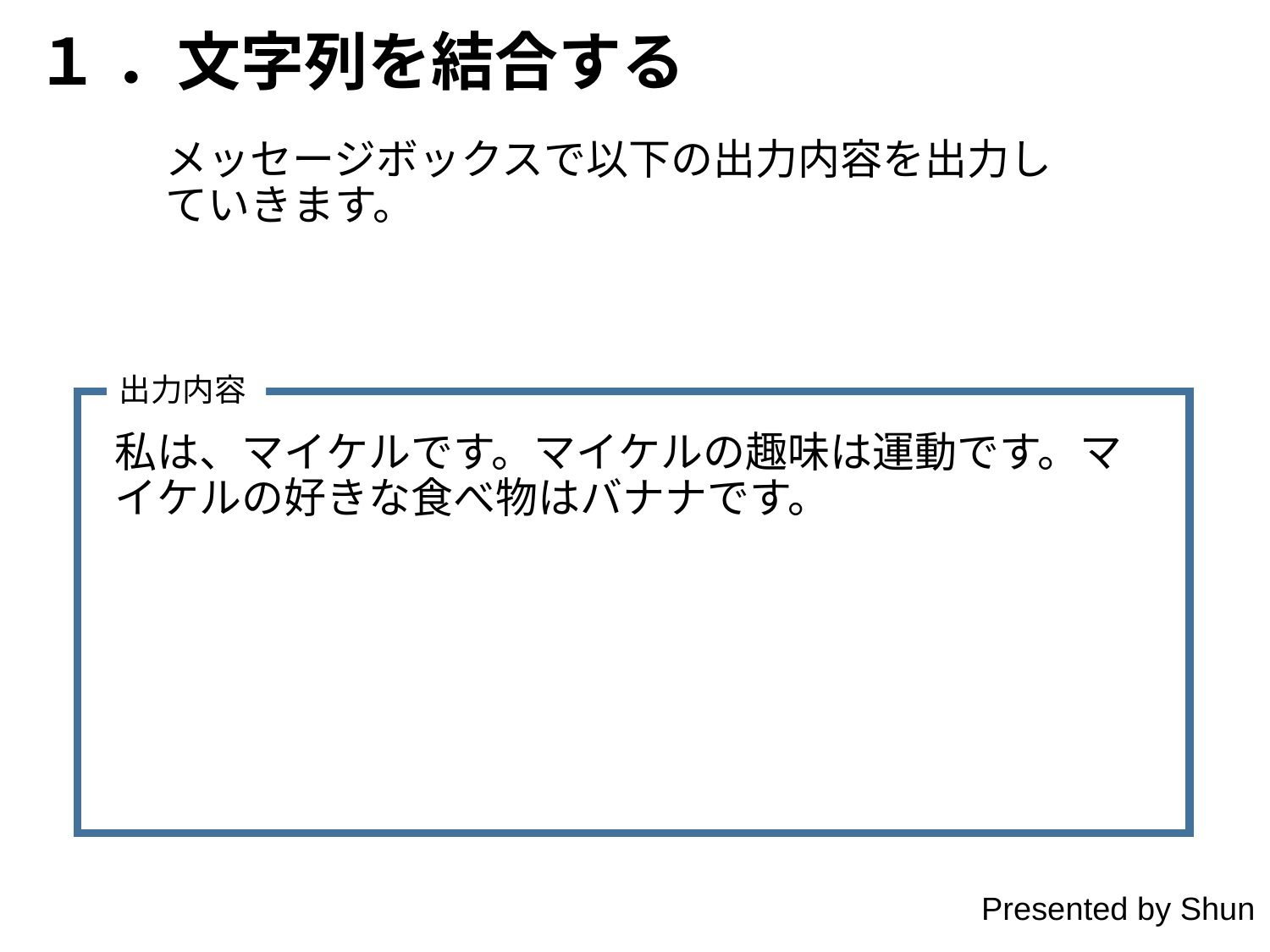

# １ ．文字列を結合する
メッセージボックスで以下の出力内容を出力していきます。

出力内容

私は、マイケルです。マイケルの趣味は運動です。マイケルの好きな食べ物はバナナです。

Presented by Shun